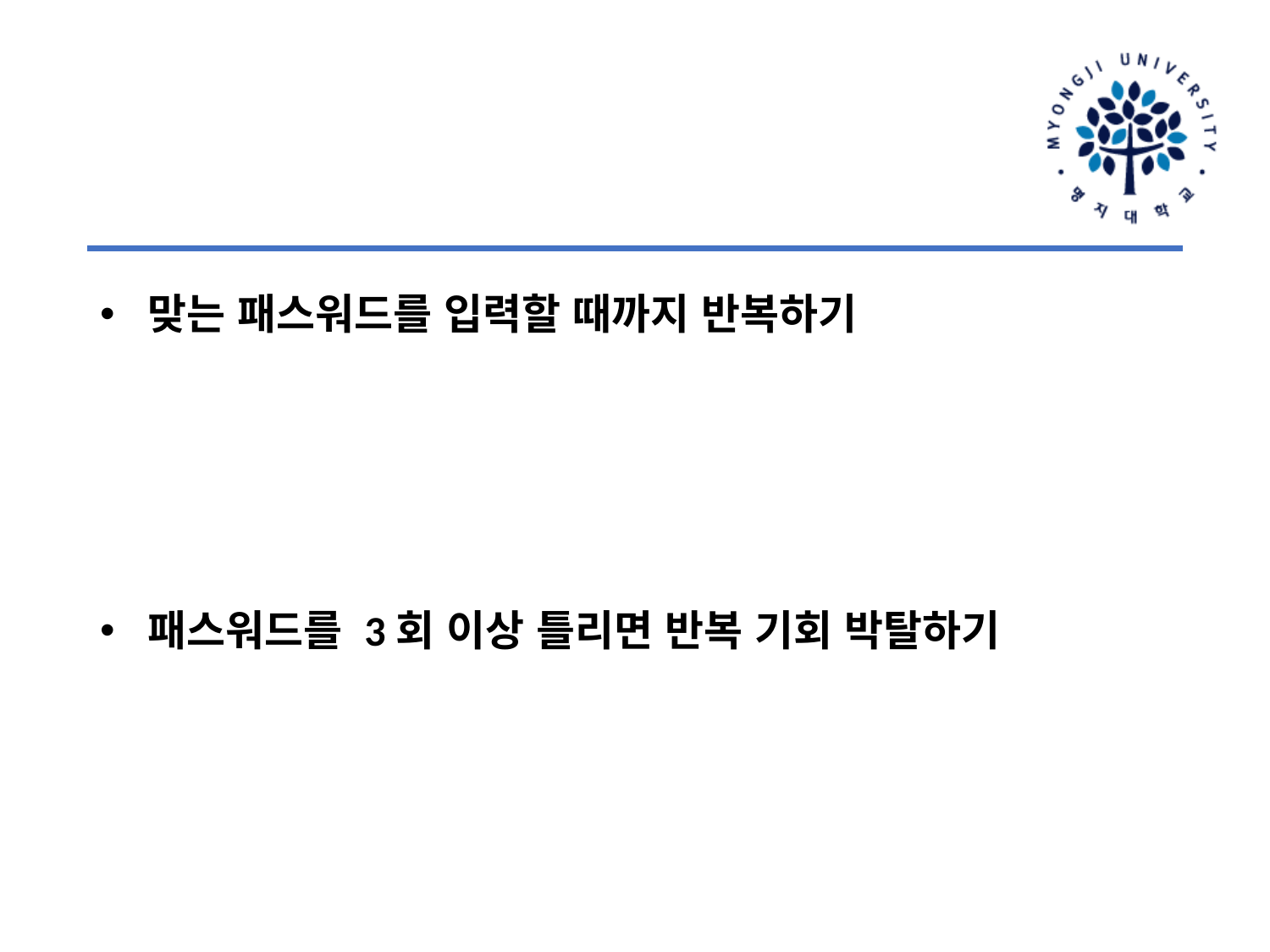

#
맞는 패스워드를 입력할 때까지 반복하기

패스워드를 3회 이상 틀리면 반복 기회 박탈하기